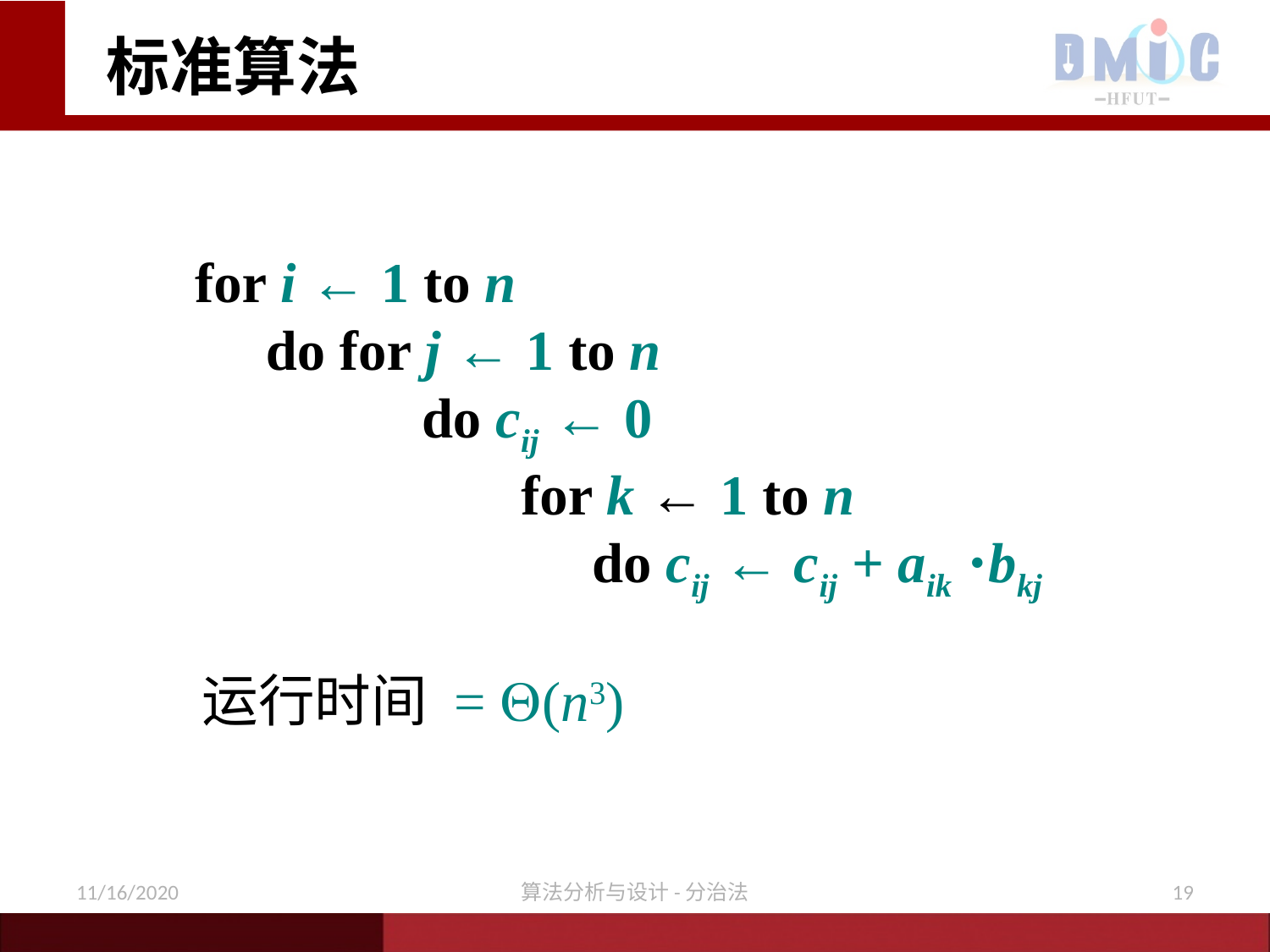

# 标准算法
for i ← 1 to n
     do for j ← 1 to n
                do cij ← 0
                       for k ← 1 to n
                            do cij ← cij + aik ⋅bkj
运行时间 = Θ(n3)
11/16/2020
算法分析与设计-分治法
19